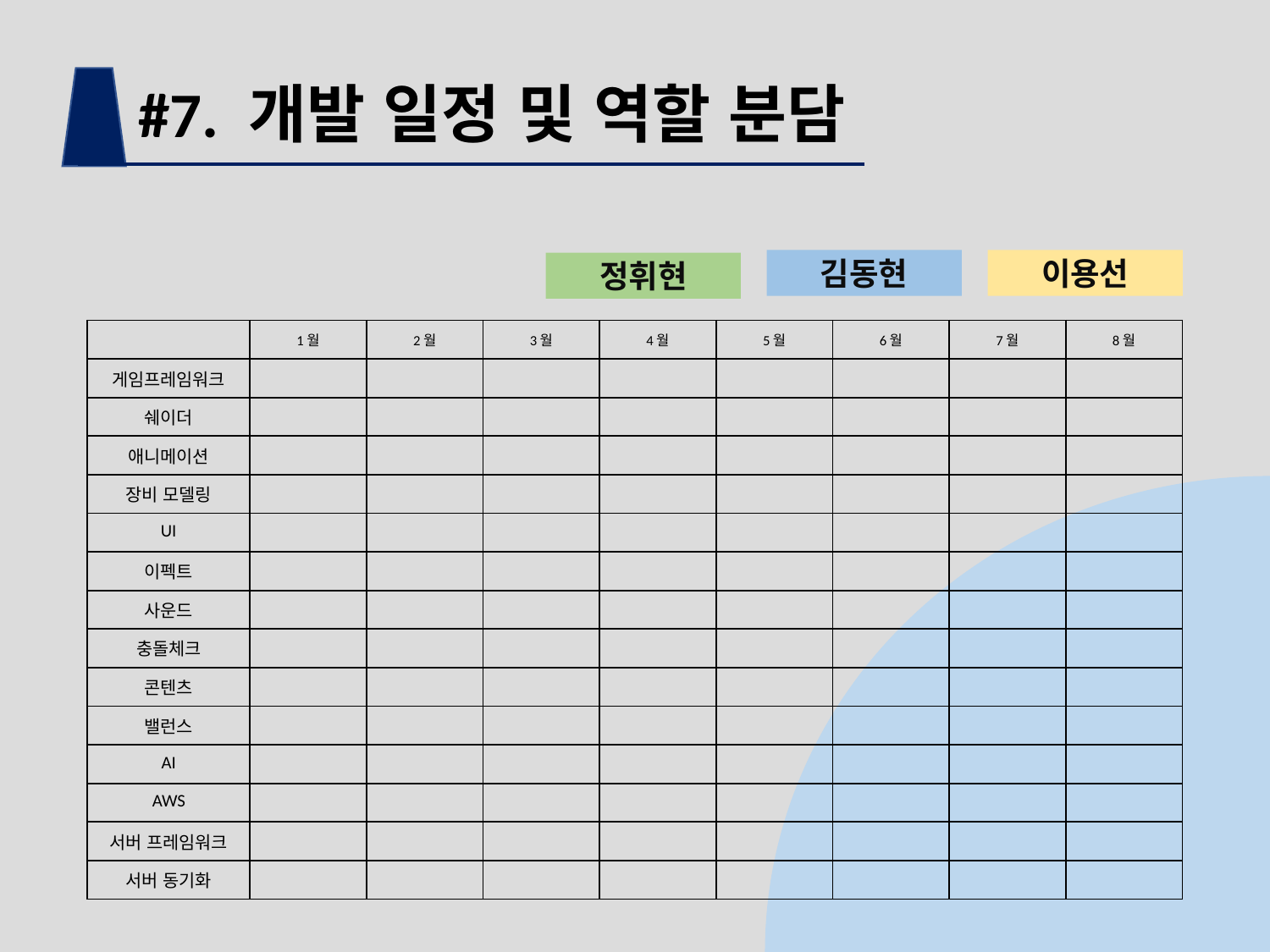

#7. 개발 일정 및 역할 분담

김동현
이용선
정휘현
|  | 1월 | 2월 | 3월 | 4월 | 5월 | 6월 | 7월 | 8월 |
| --- | --- | --- | --- | --- | --- | --- | --- | --- |
| 게임프레임워크 |  |  |  |  |  |  |  |  |
| 쉐이더 |  |  |  |  |  |  |  |  |
| 애니메이션 |  |  |  |  |  |  |  |  |
| 장비 모델링 |  |  |  |  |  |  |  |  |
| UI |  |  |  |  |  |  |  |  |
| 이펙트 |  |  |  |  |  |  |  |  |
| 사운드 |  |  |  |  |  |  |  |  |
| 충돌체크 |  |  |  |  |  |  |  |  |
| 콘텐츠 |  |  |  |  |  |  |  |  |
| 밸런스 |  |  |  |  |  |  |  |  |
| AI |  |  |  |  |  |  |  |  |
| AWS |  |  |  |  |  |  |  |  |
| 서버 프레임워크 |  |  |  |  |  |  |  |  |
| 서버 동기화 |  |  |  |  |  |  |  |  |